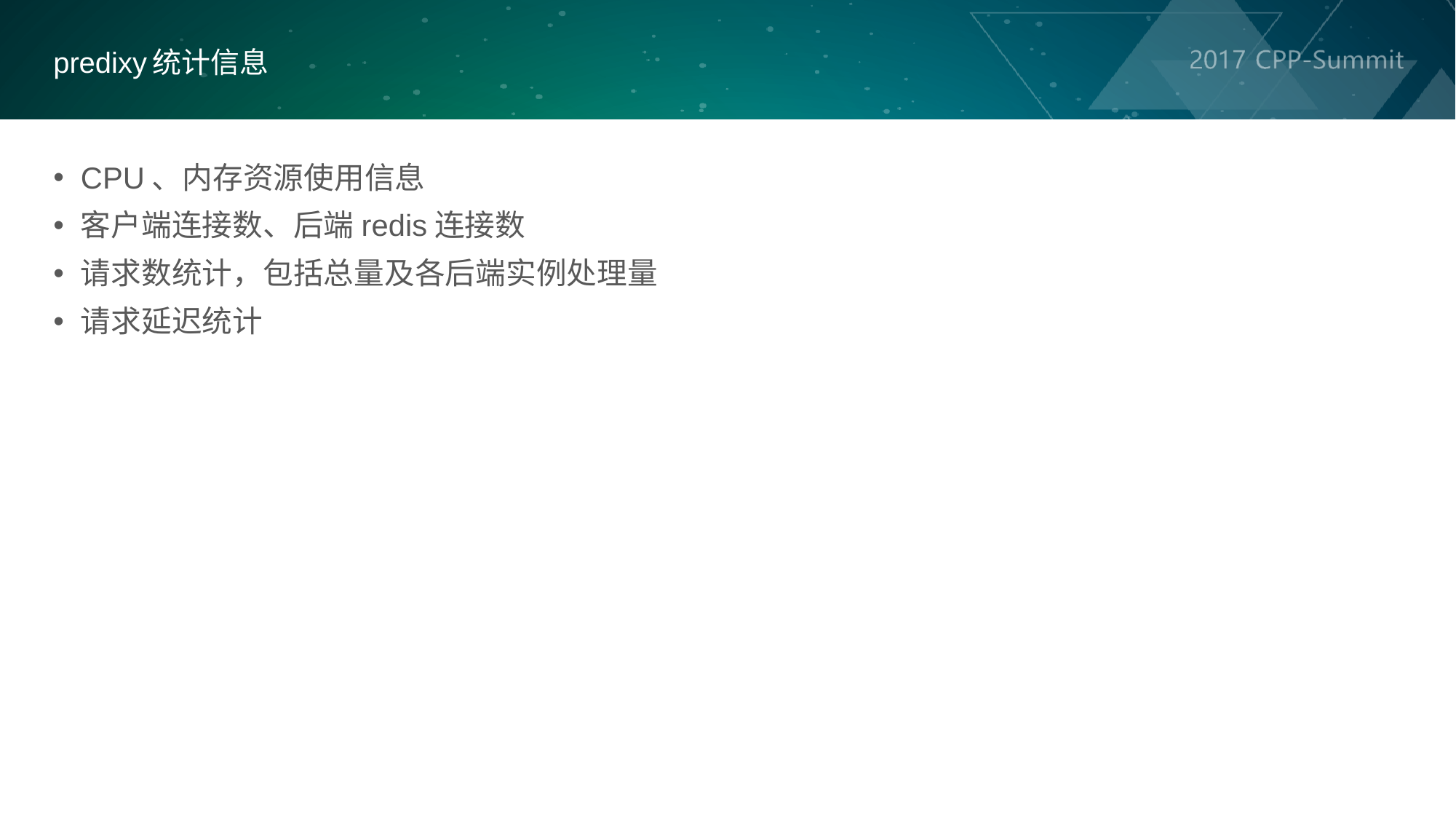

predixy统计信息
CPU、内存资源使用信息
客户端连接数、后端redis连接数
请求数统计，包括总量及各后端实例处理量
请求延迟统计